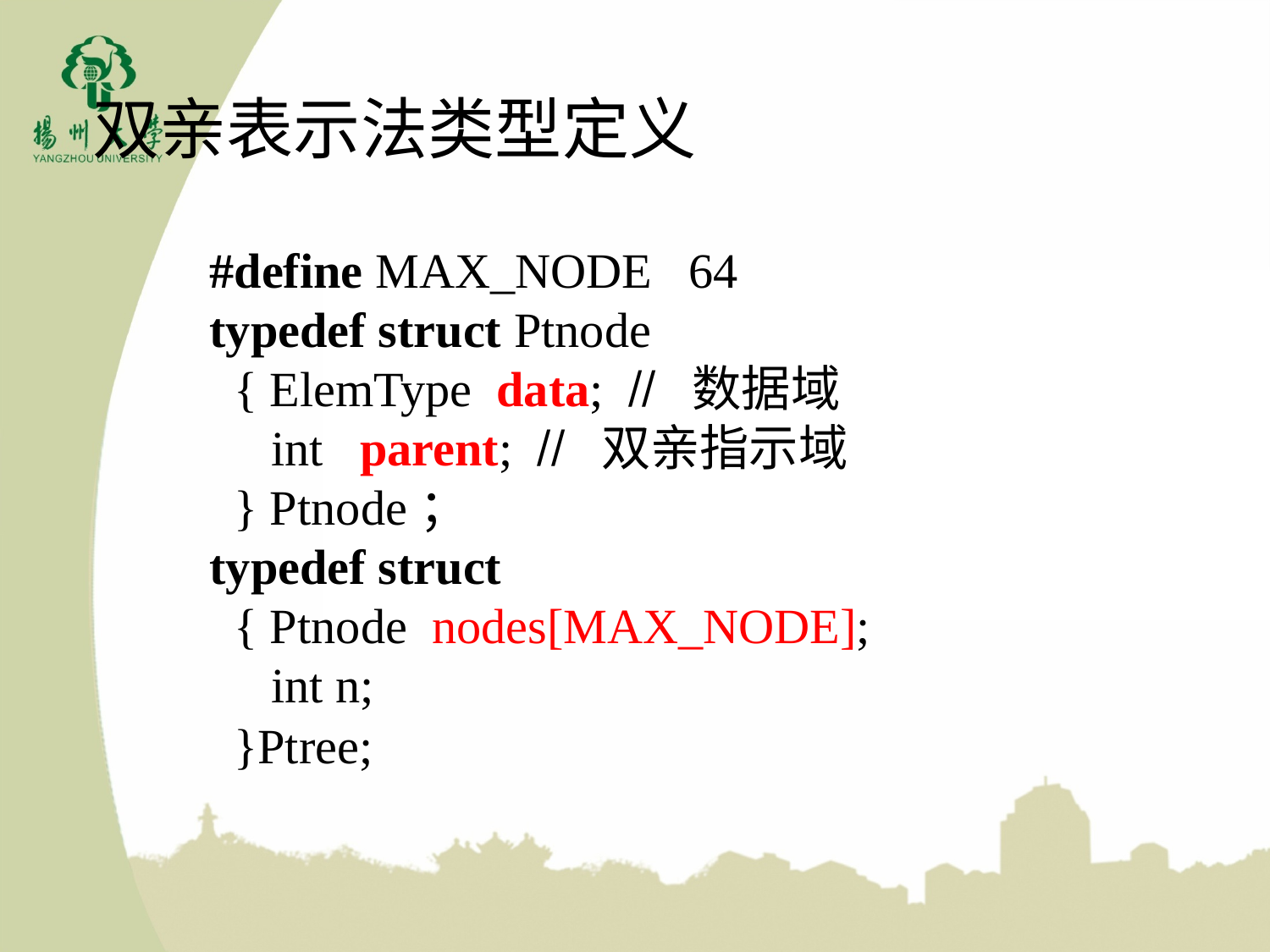

双亲表示法类型定义
#define MAX_NODE   64
typedef struct Ptnode
  { ElemType  data;  //  数据域
     int   parent;  //  双亲指示域
  } Ptnode；
typedef struct
  { Ptnode  nodes[MAX_NODE];
     int n;
  }Ptree;